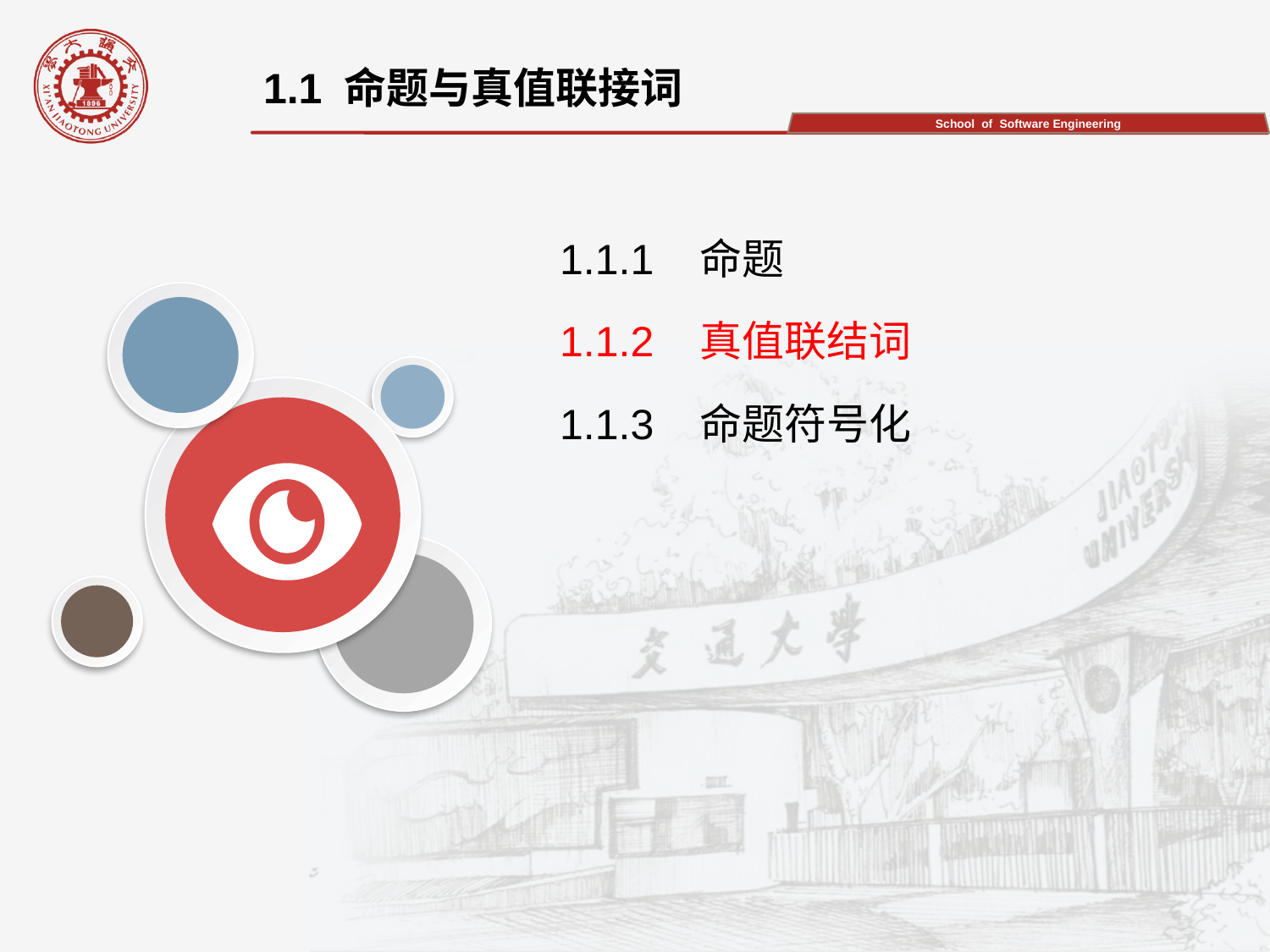

1.1 命题与真值联接词
1.1.1   命题
1.1.2   真值联结词
1.1.3   命题符号化